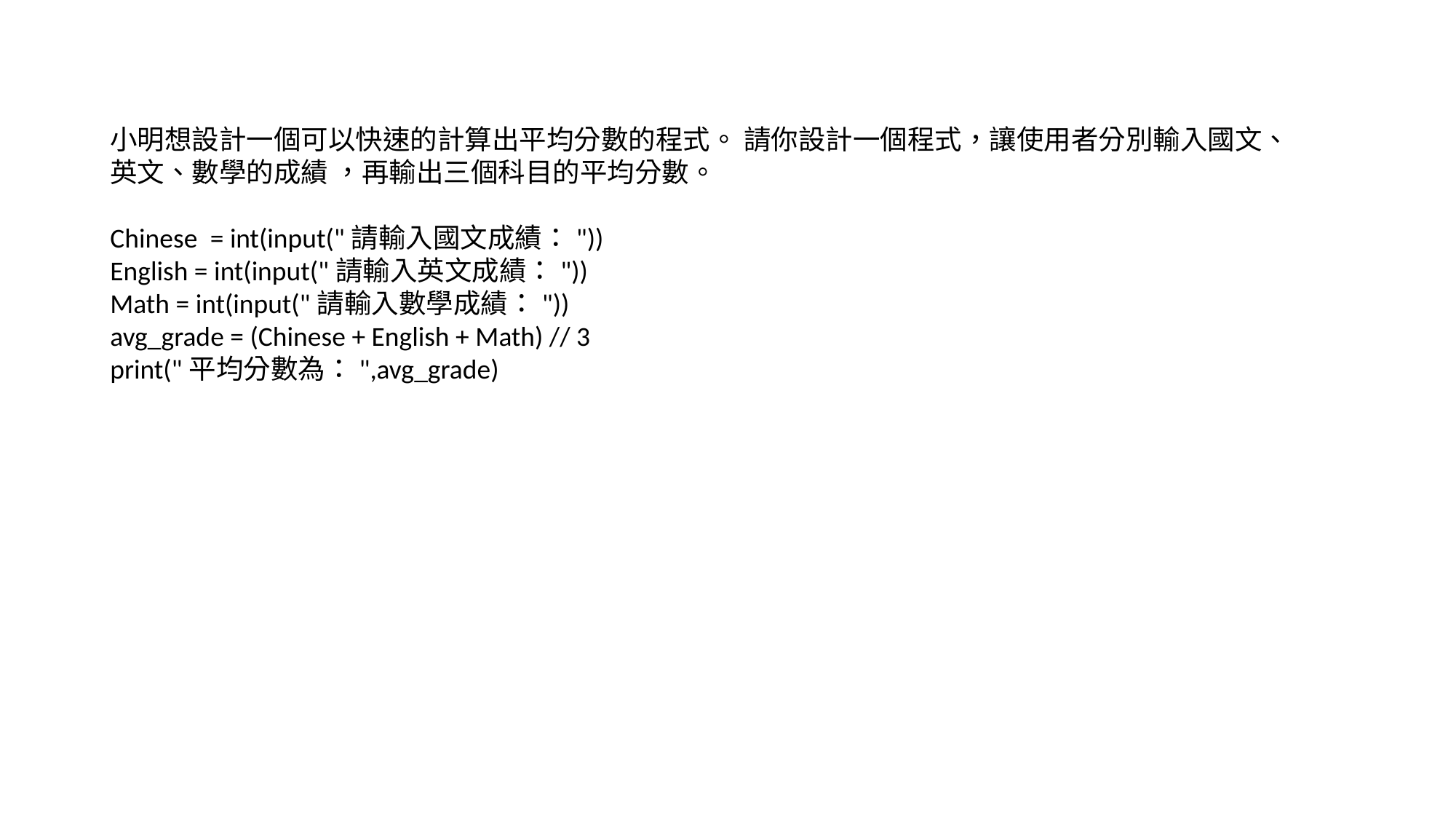

小明想設計一個可以快速的計算出平均分數的程式。 請你設計一個程式，讓使用者分別輸入國文、英文、數學的成績 ，再輸出三個科目的平均分數。

Chinese  = int(input("請輸入國文成績："))
English = int(input("請輸入英文成績："))
Math = int(input("請輸入數學成績："))
avg_grade = (Chinese + English + Math) // 3
print("平均分數為：",avg_grade)